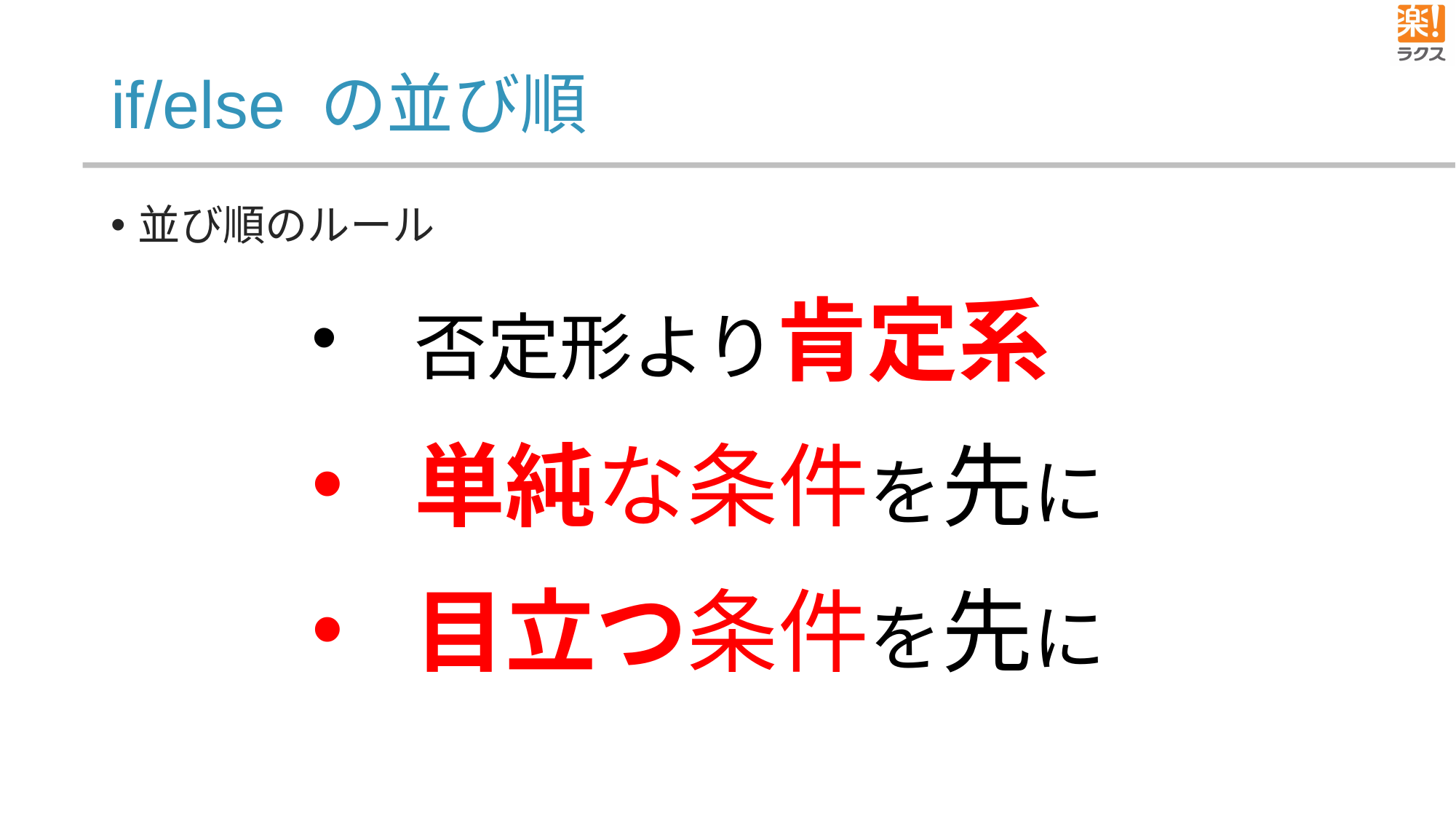

# if/else の並び順
並び順のルール

否定形より肯定系

単純な条件を先に

目立つ条件を先に